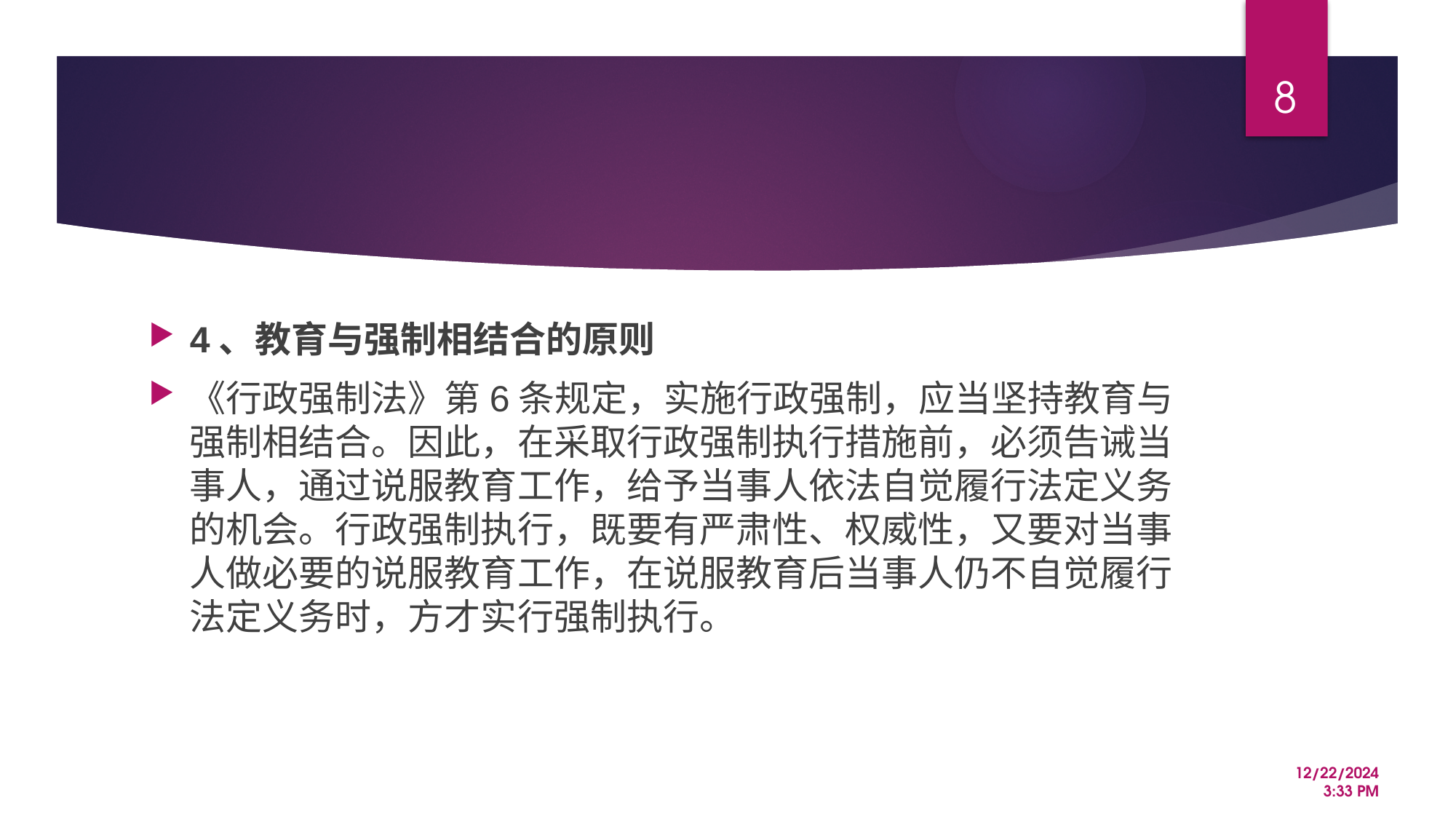

8
4、教育与强制相结合的原则
《行政强制法》第6条规定，实施行政强制，应当坚持教育与强制相结合。因此，在采取行政强制执行措施前，必须告诫当事人，通过说服教育工作，给予当事人依法自觉履行法定义务的机会。行政强制执行，既要有严肃性、权威性，又要对当事人做必要的说服教育工作，在说服教育后当事人仍不自觉履行法定义务时，方才实行强制执行。

12/22/2024 3:33 PM